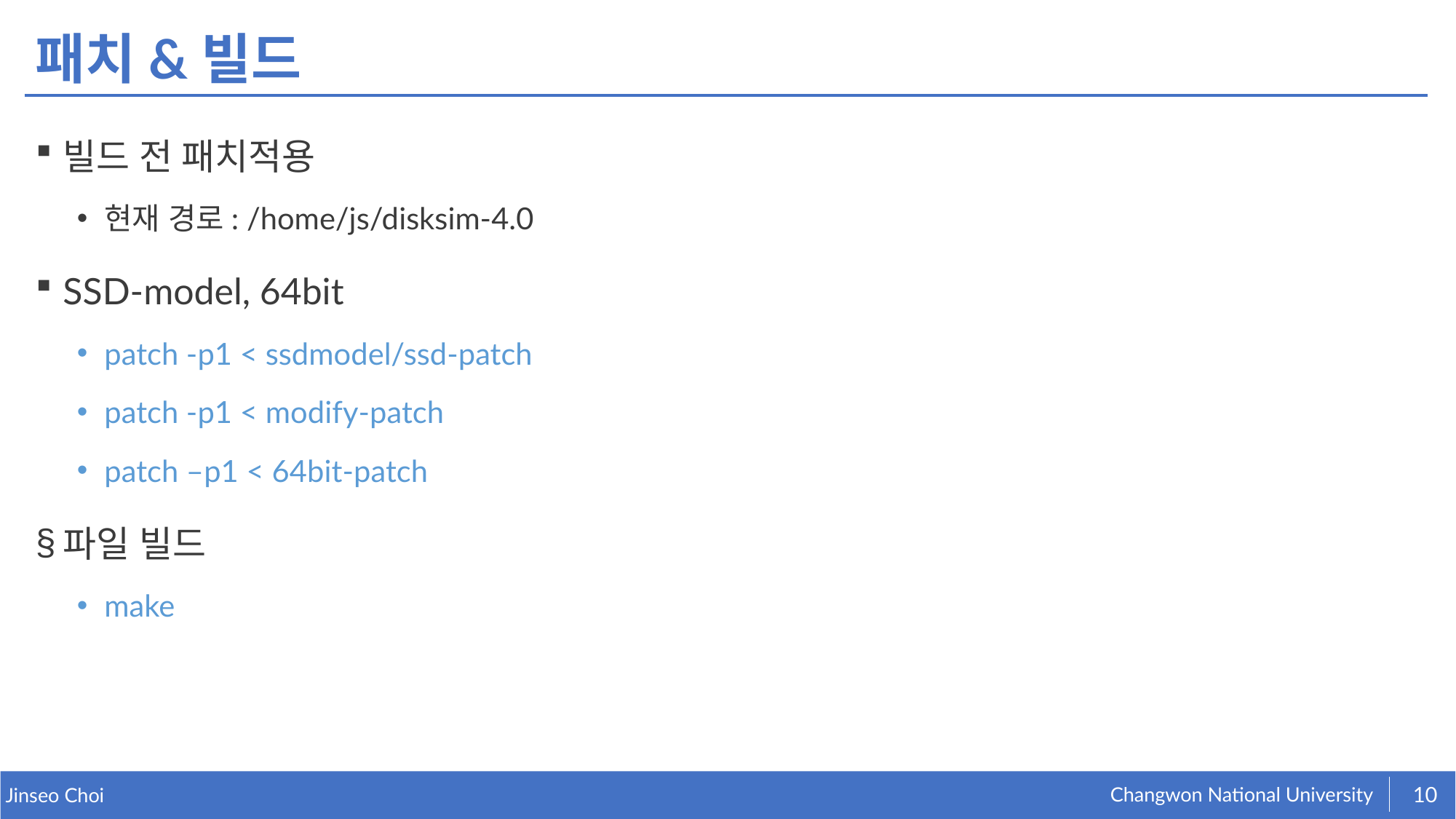

# 패치&빌드
빌드 전 패치적용
현재 경로: /home/js/disksim-4.0
SSD-model, 64bit
patch -p1 < ssdmodel/ssd-patch
patch -p1 < modify-patch
patch –p1 < 64bit-patch
파일 빌드
make

10